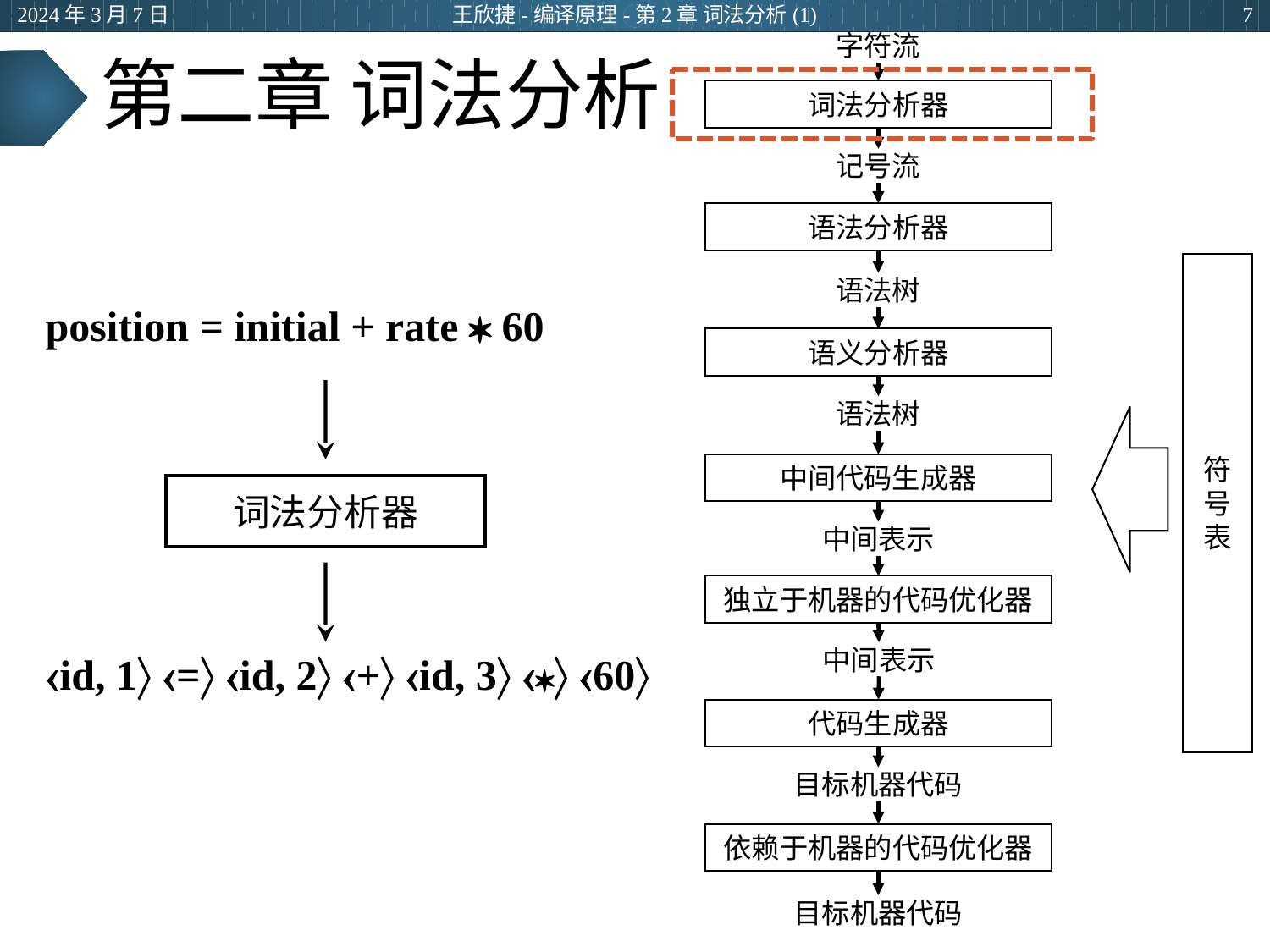

2024年3月7日
王欣捷-编译原理-第2章 词法分析(1)
7
字符流
词法分析器
记号流
语法分析器
语法树
语义分析器
语法树
中间代码生成器
中间表示
独立于机器的代码优化器
中间表示
代码生成器
目标机器代码
依赖于机器的代码优化器
目标机器代码

符
号
表

# 第二章 词法分析
position = initial + rate ∗ 60

词法分析器

〈id, 1〉 〈=〉 〈id, 2〉 〈+〉 〈id, 3〉 〈∗〉 〈60〉